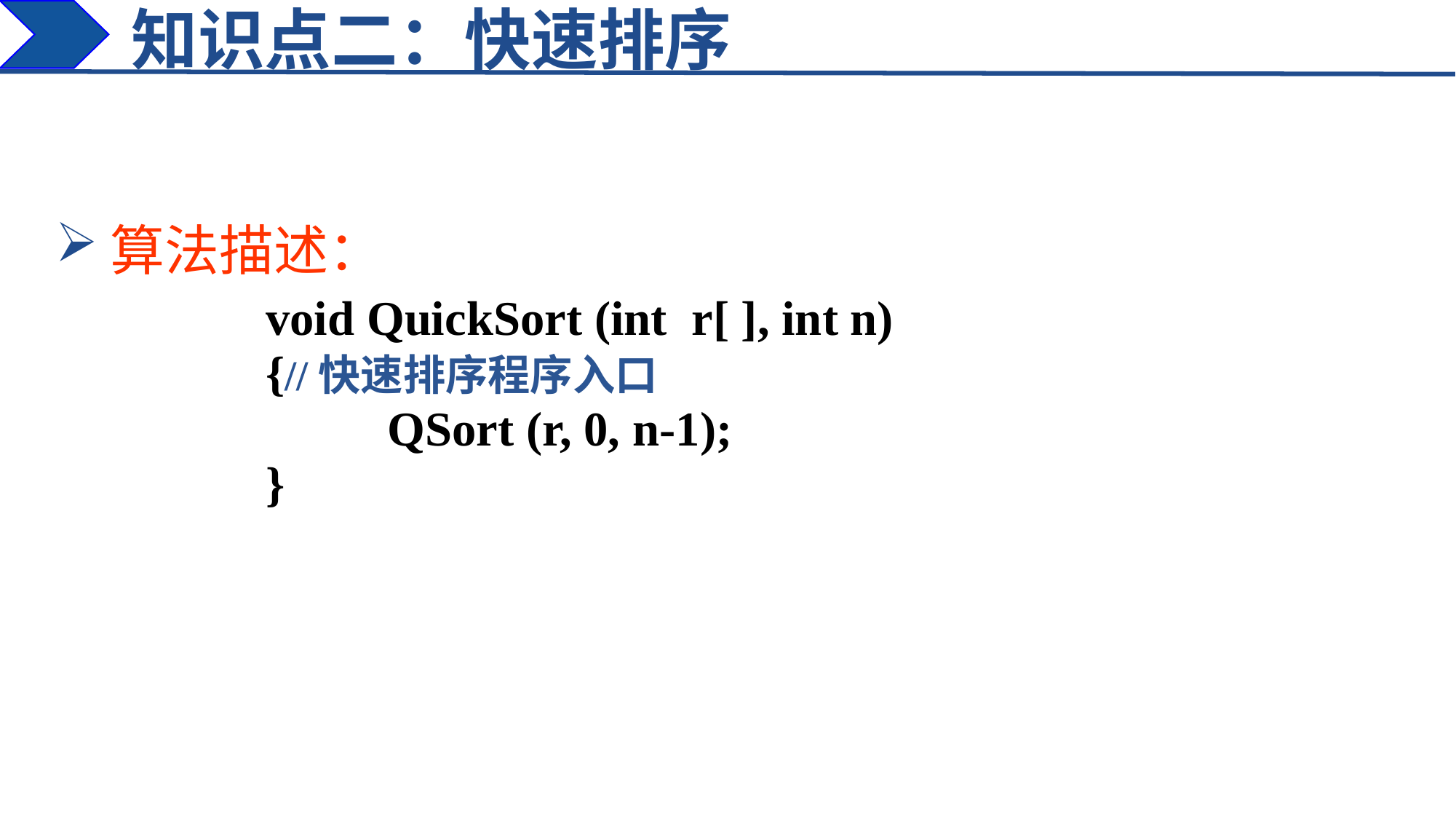

知识点二：快速排序
算法描述：
void QuickSort (int  r[ ], int n)
{//快速排序程序入口
          QSort (r, 0, n-1);
}